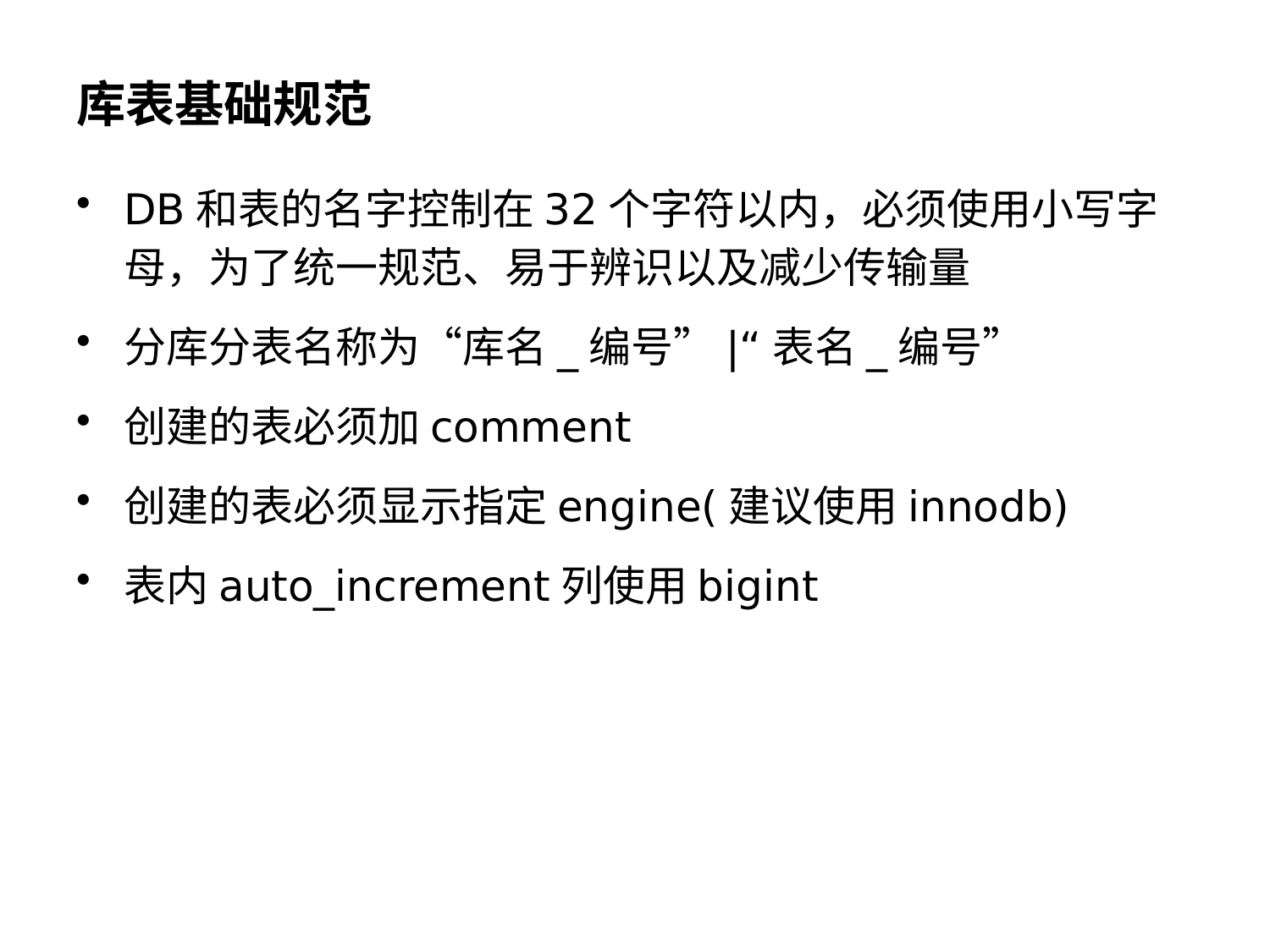

# 库表基础规范
DB和表的名字控制在32个字符以内，必须使用小写字母，为了统一规范、易于辨识以及减少传输量
分库分表名称为“库名_编号”|“表名_编号”
创建的表必须加comment
创建的表必须显示指定engine(建议使用innodb)
表内auto_increment列使用bigint